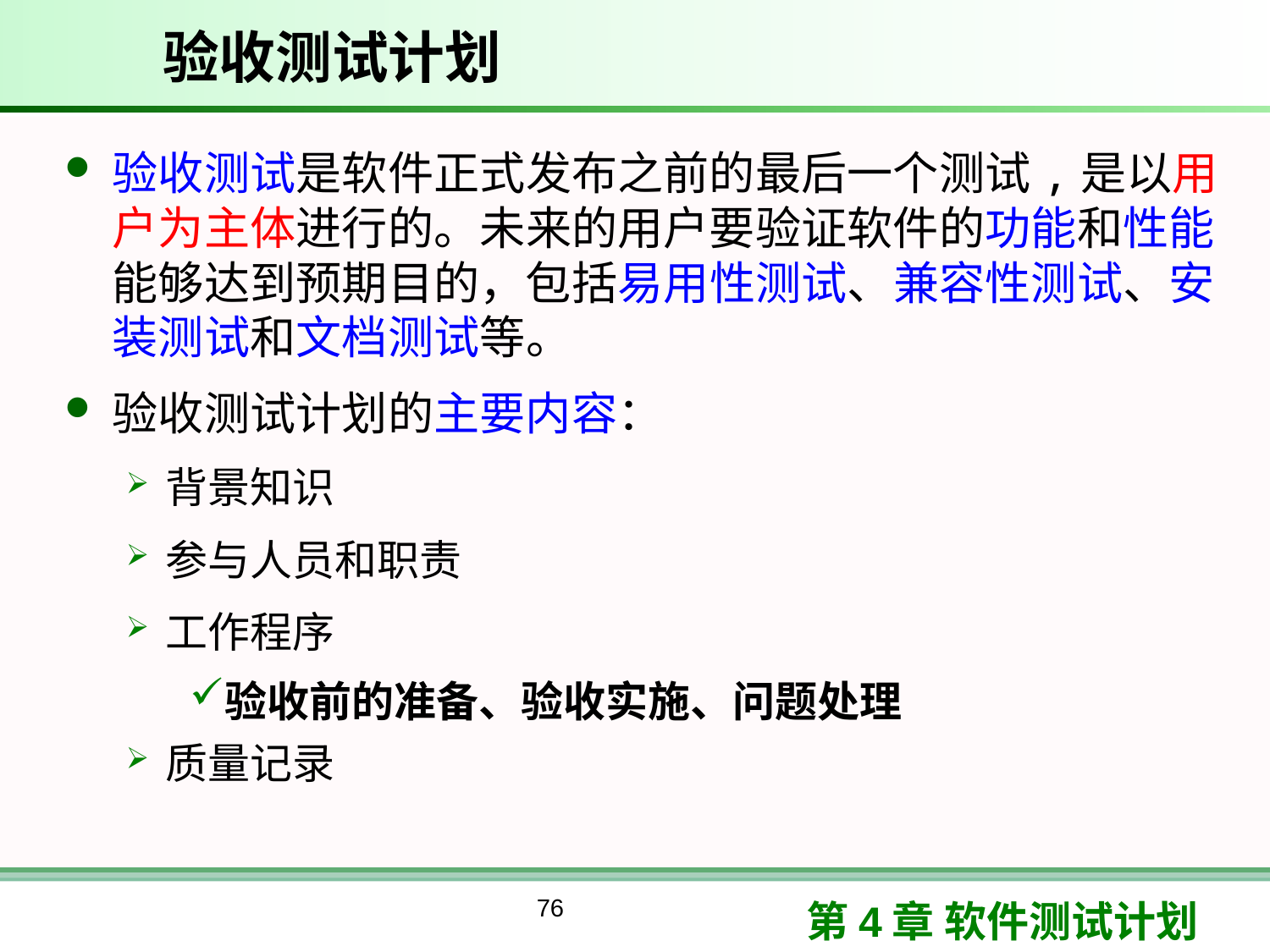

# 验收测试计划
验收测试是软件正式发布之前的最后一个测试,是以用户为主体进行的。未来的用户要验证软件的功能和性能能够达到预期目的，包括易用性测试、兼容性测试、安装测试和文档测试等。
验收测试计划的主要内容：
背景知识
参与人员和职责
工作程序
验收前的准备、验收实施、问题处理
质量记录
76